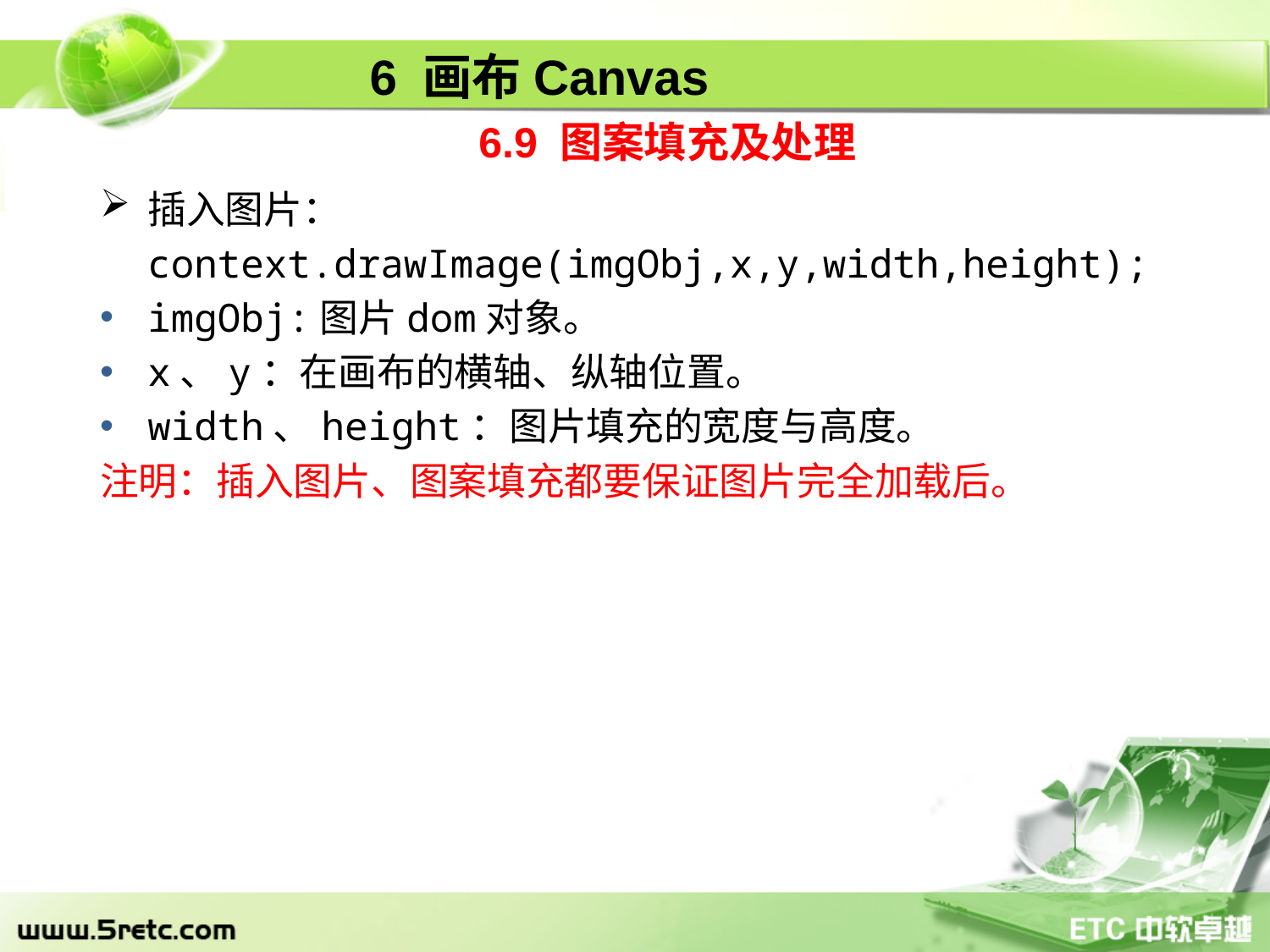

6 画布Canvas

6.9 图案填充及处理
插入图片：
	context.drawImage(imgObj,x,y,width,height);
imgObj:图片dom对象。
x、y：在画布的横轴、纵轴位置。
width、height：图片填充的宽度与高度。
注明：插入图片、图案填充都要保证图片完全加载后。